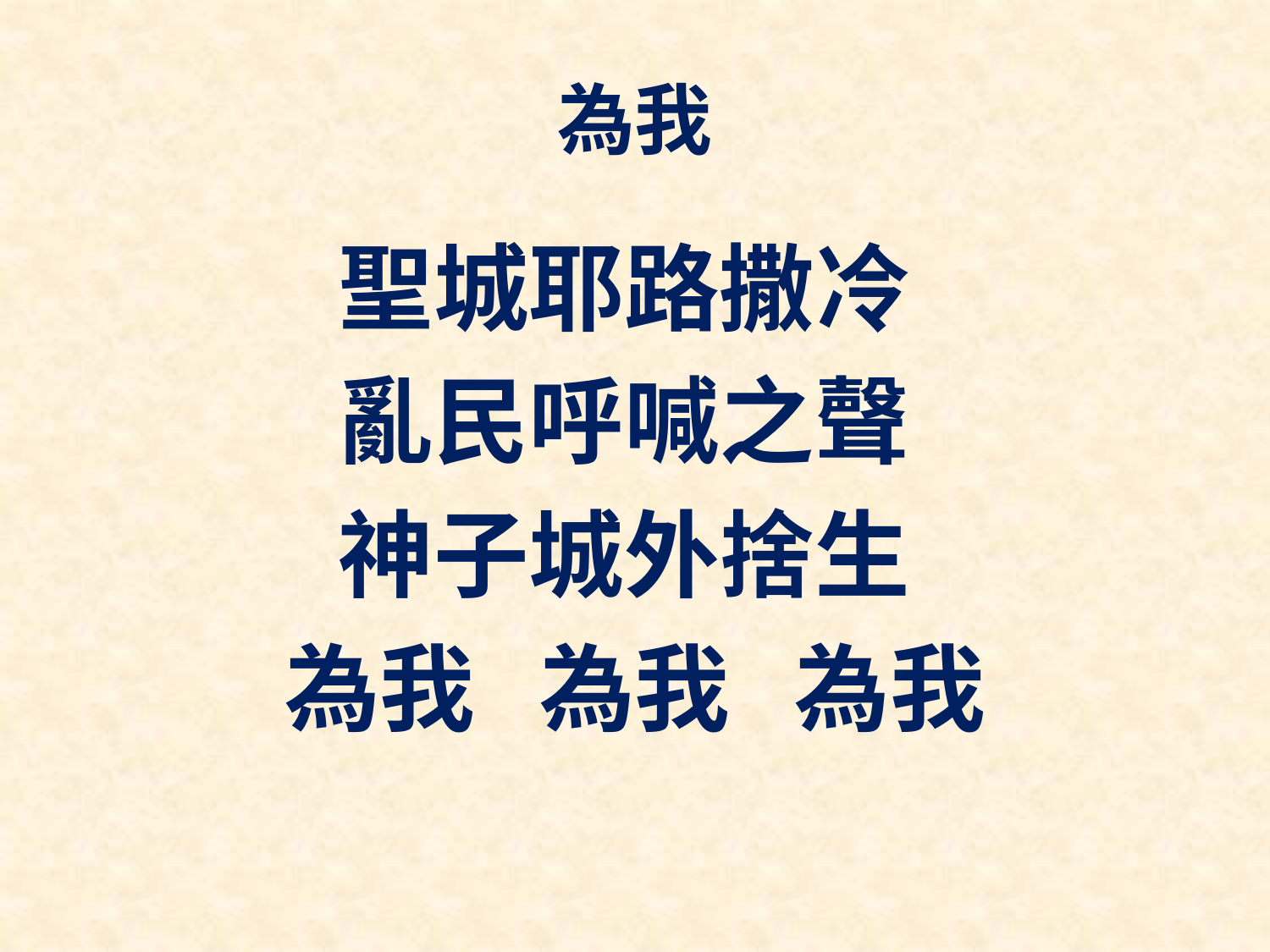

# 為我
聖城耶路撒冷
亂民呼喊之聲
神子城外捨生
為我   為我   為我